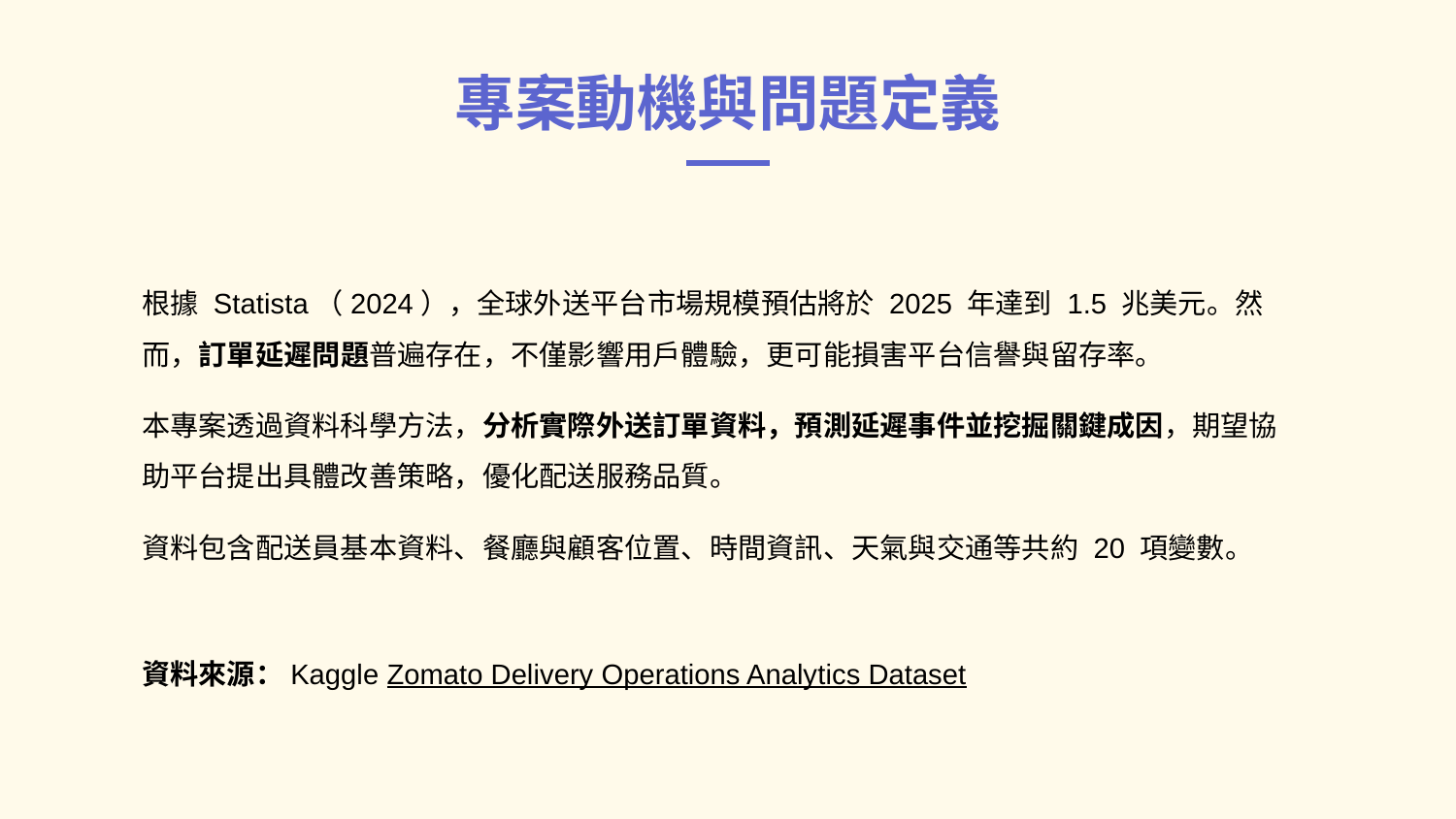

# 專案動機與問題定義
根據 Statista（2024），全球外送平台市場規模預估將於 2025 年達到 1.5 兆美元。然而，訂單延遲問題普遍存在，不僅影響用戶體驗，更可能損害平台信譽與留存率。
本專案透過資料科學方法，分析實際外送訂單資料，預測延遲事件並挖掘關鍵成因，期望協助平台提出具體改善策略，優化配送服務品質。
資料包含配送員基本資料、餐廳與顧客位置、時間資訊、天氣與交通等共約 20 項變數。
資料來源：Kaggle Zomato Delivery Operations Analytics Dataset